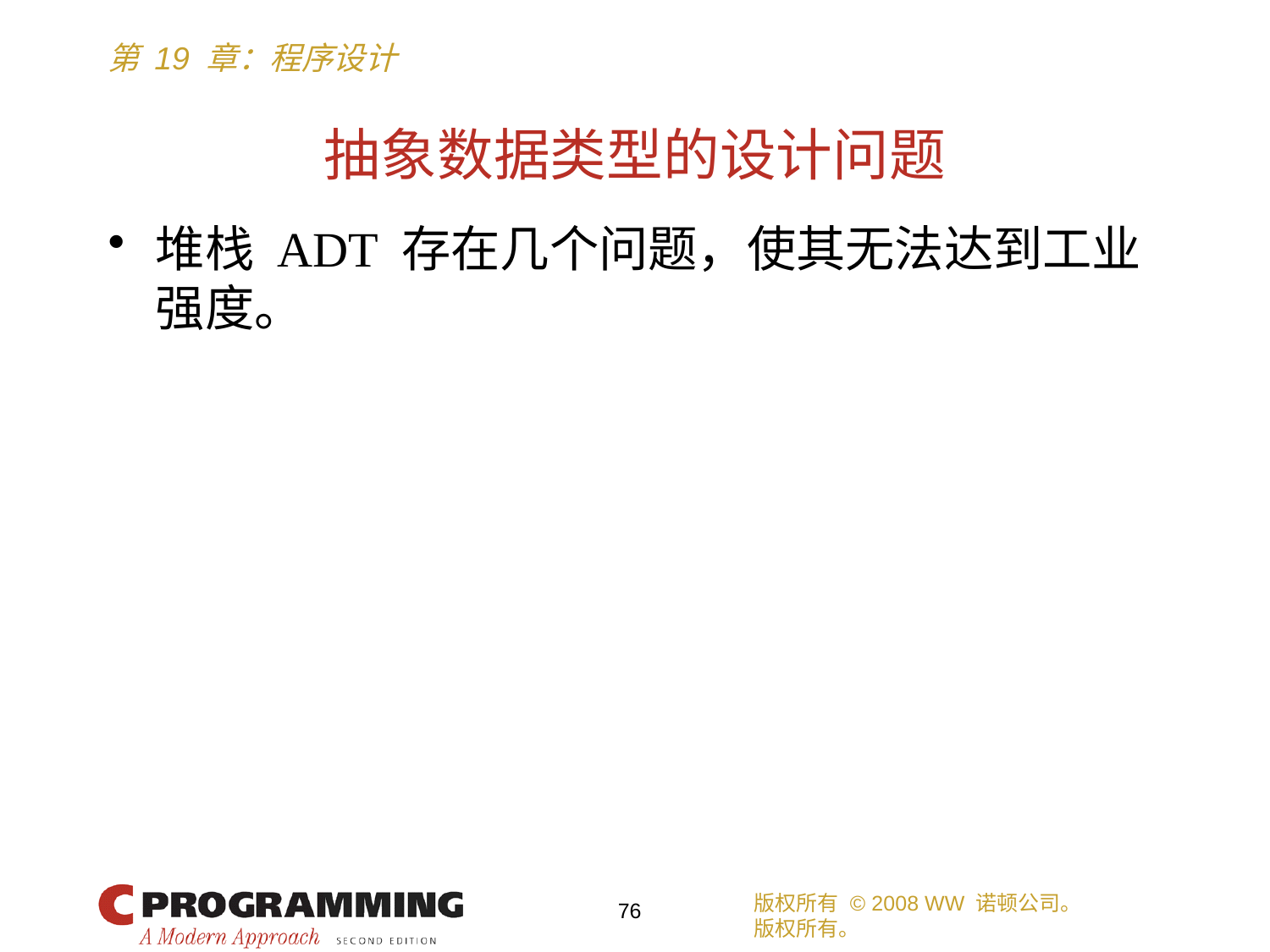

# 抽象数据类型的设计问题
堆栈 ADT 存在几个问题，使其无法达到工业强度。
版权所有 © 2008 WW 诺顿公司。
版权所有。
76